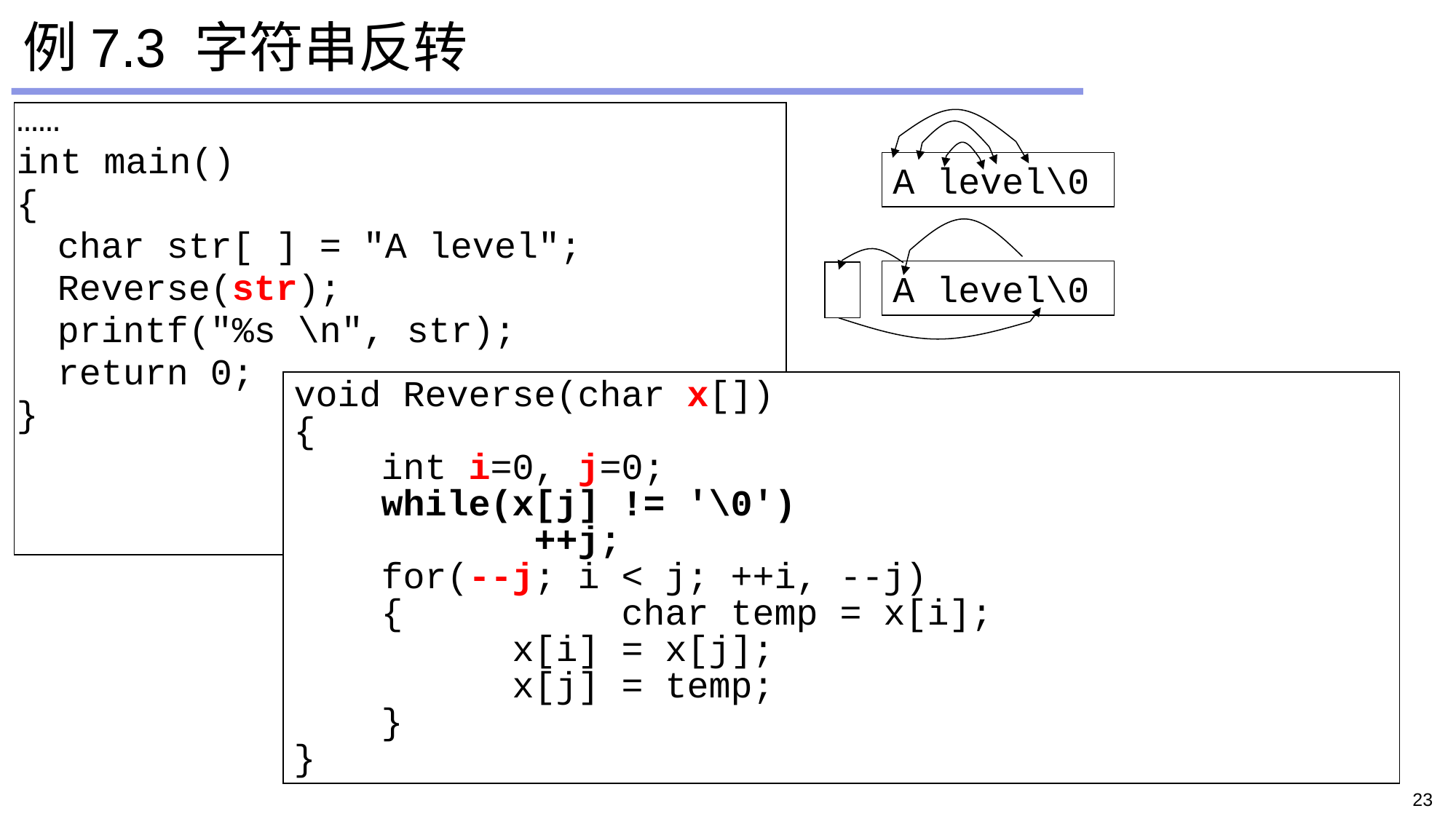

# 例7.3 字符串反转
……
int main()
{
	char str[ ] = "A level";
	Reverse(str);
	printf("%s \n", str);
	return 0;
}

A level\0

A level\0

void Reverse(char x[])
{
    int i=0, j=0;
    while(x[j] != '\0')
		 ++j;
    for(--j; i < j; ++i, --j)
    {		char temp = x[i];
		x[i] = x[j];
		x[j] = temp;
    }
}
23